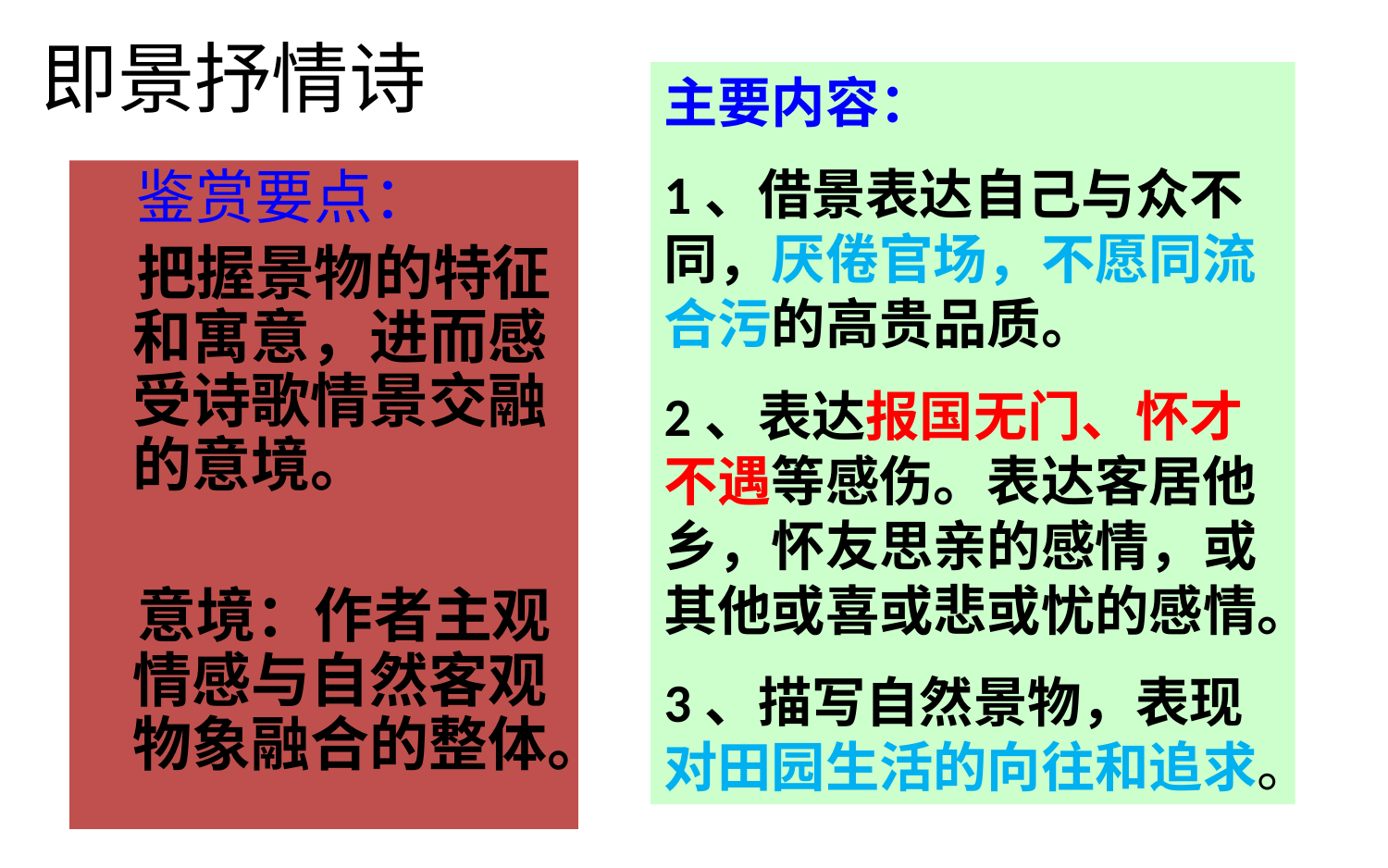

# 即景抒情诗
主要内容：
1、借景表达自己与众不同，厌倦官场，不愿同流合污的高贵品质。
2、表达报国无门、怀才不遇等感伤。表达客居他乡，怀友思亲的感情，或其他或喜或悲或忧的感情。
3、描写自然景物，表现对田园生活的向往和追求。
   鉴赏要点：
   把握景物的特征和寓意，进而感受诗歌情景交融的意境。

   意境：作者主观情感与自然客观物象融合的整体。